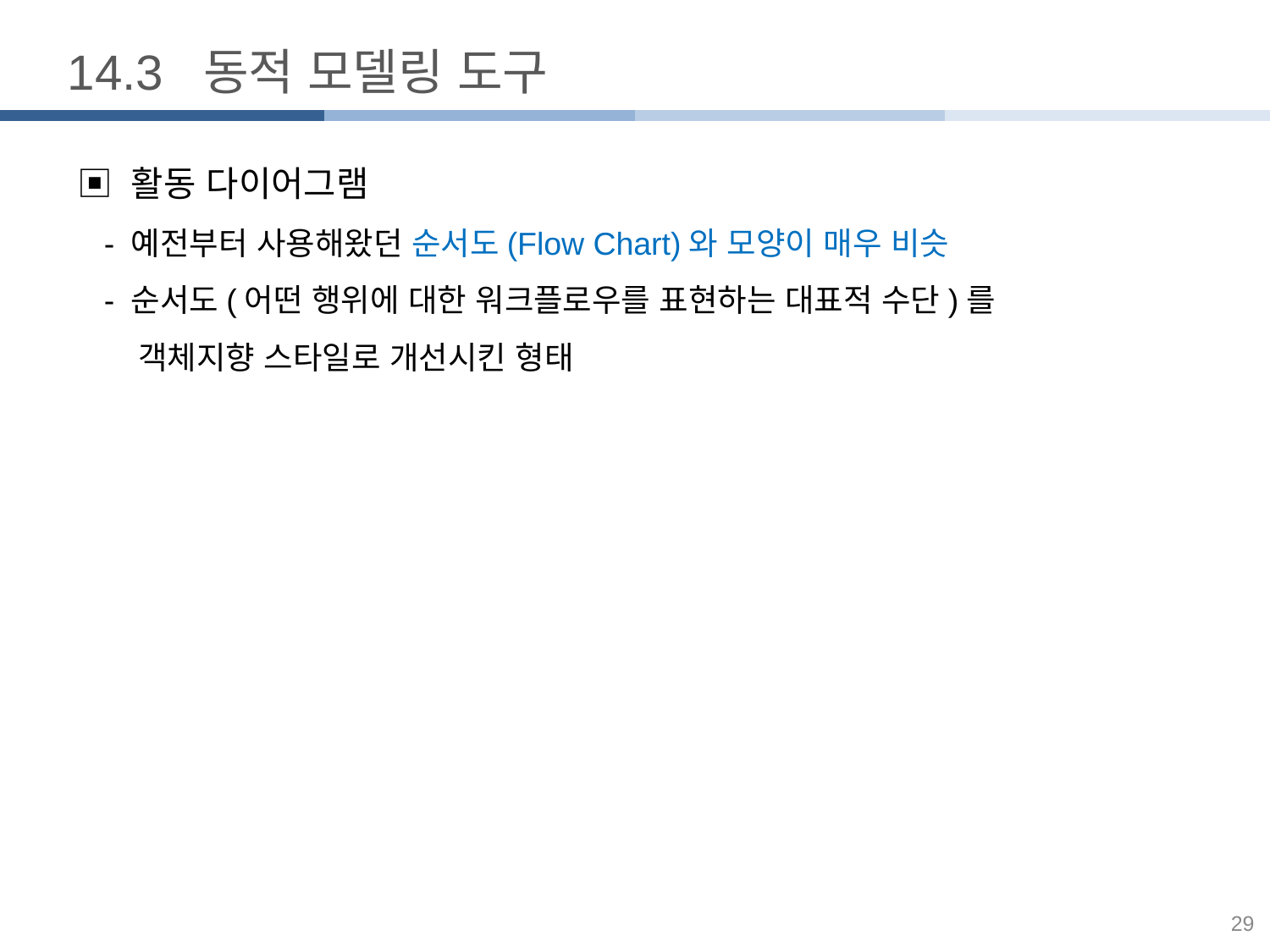

14.3  동적 모델링 도구
▣ 활동 다이어그램
   - 예전부터 사용해왔던 순서도(Flow Chart)와 모양이 매우 비슷
   - 순서도(어떤 행위에 대한 워크플로우를 표현하는 대표적 수단)를
      객체지향 스타일로 개선시킨 형태
29